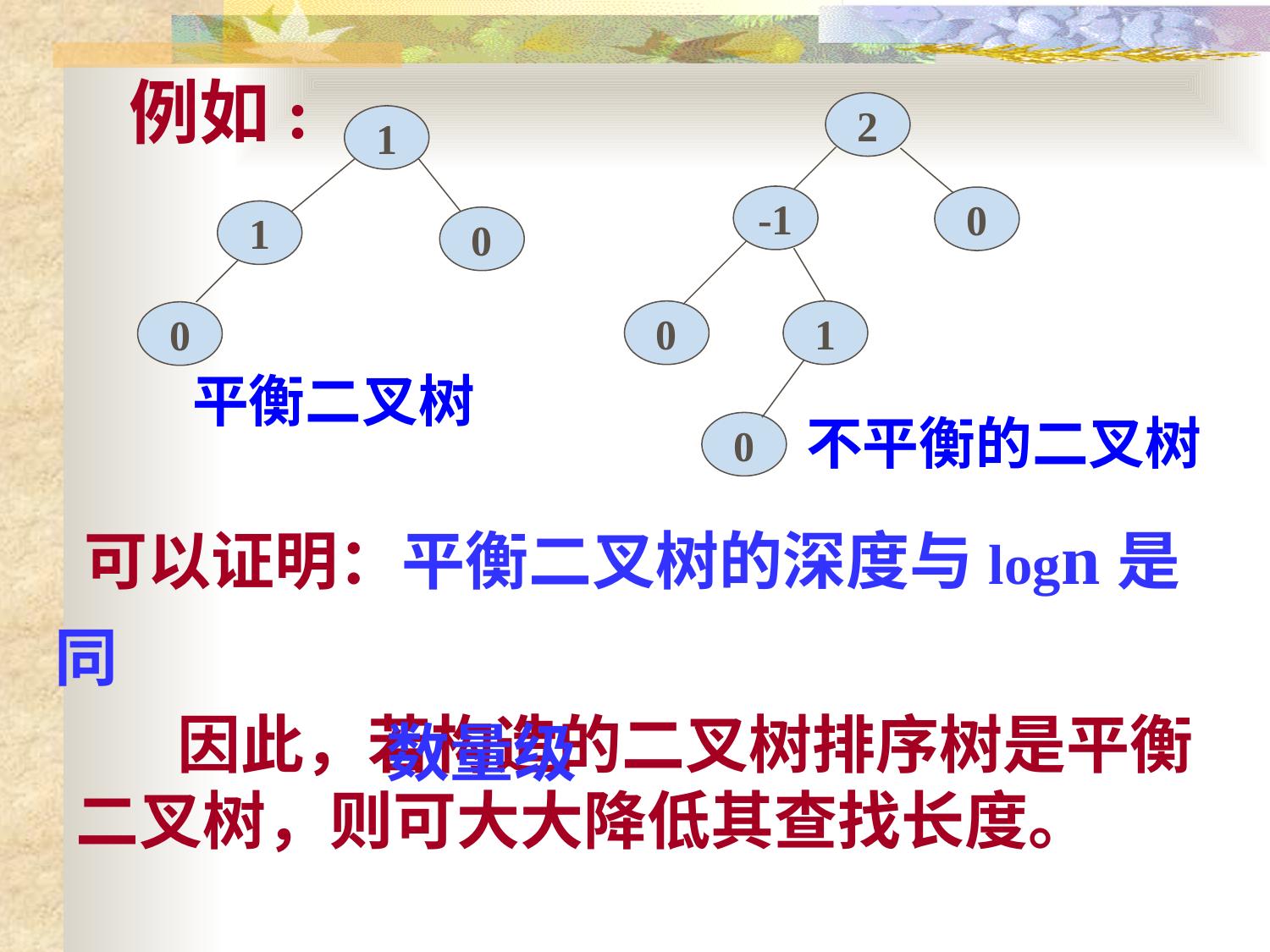

# 例如:
2

-1
0

0
1

0
1

1
0

0
平衡二叉树
不平衡的二叉树
 可以证明：平衡二叉树的深度与logn是同
                      数量级
      因此，若构造的二叉树排序树是平衡二叉树，则可大大降低其查找长度。